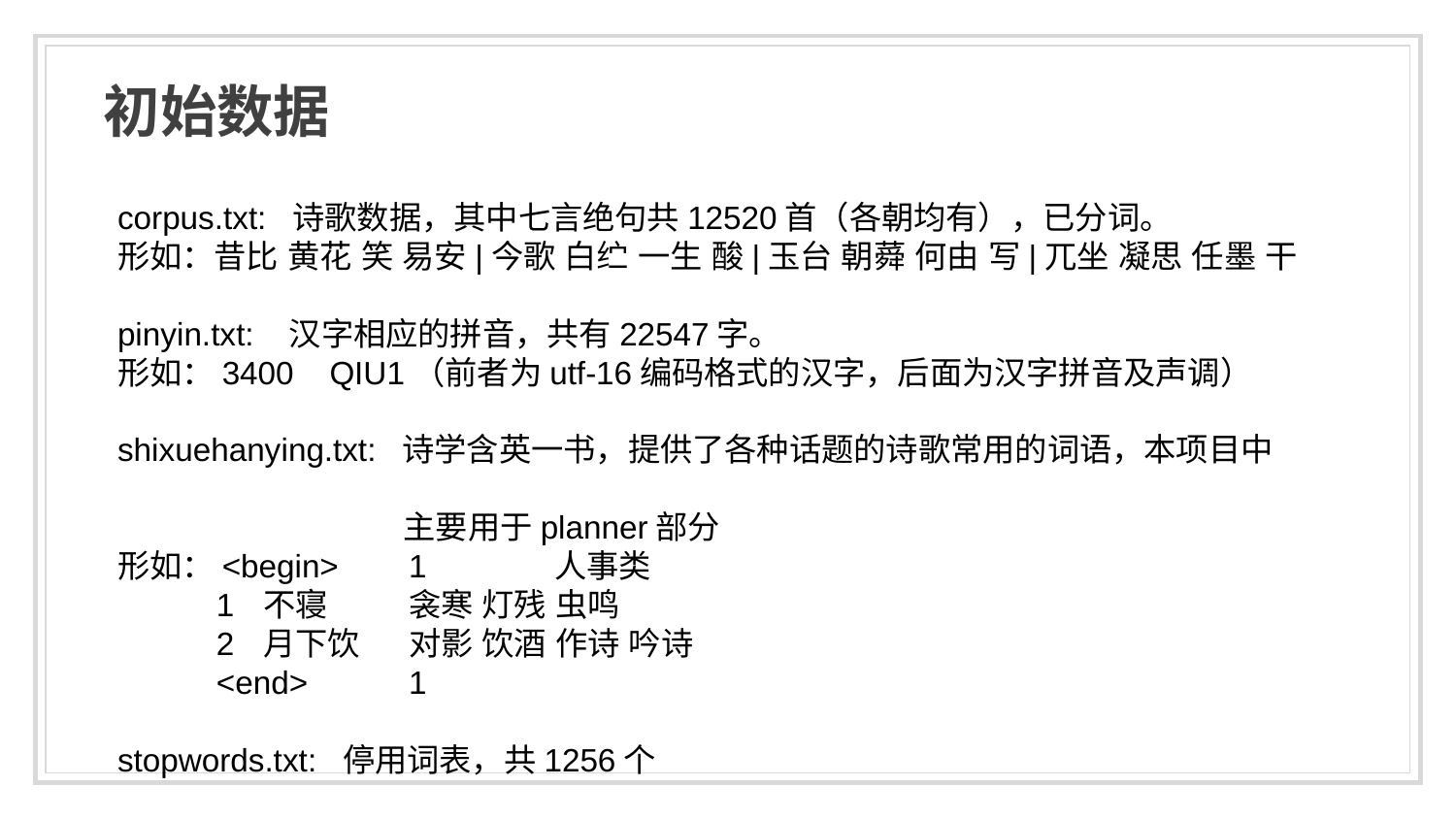

初始数据
corpus.txt:  诗歌数据，其中七言绝句共12520首（各朝均有），已分词。
形如：昔比 黄花 笑 易安|今歌 白纻 一生 酸|玉台 朝蕣 何由 写|兀坐 凝思 任墨 干

pinyin.txt:   汉字相应的拼音，共有22547字。
形如：3400    QIU1（前者为utf-16编码格式的汉字，后面为汉字拼音及声调）

shixuehanying.txt:  诗学含英一书，提供了各种话题的诗歌常用的词语，本项目中
                               主要用于planner部分
形如：<begin>	1	人事类
           1	不寝	衾寒 灯残 虫鸣
           2	月下饮	对影 饮酒 作诗 吟诗
           <end>	1

stopwords.txt:  停用词表，共1256个